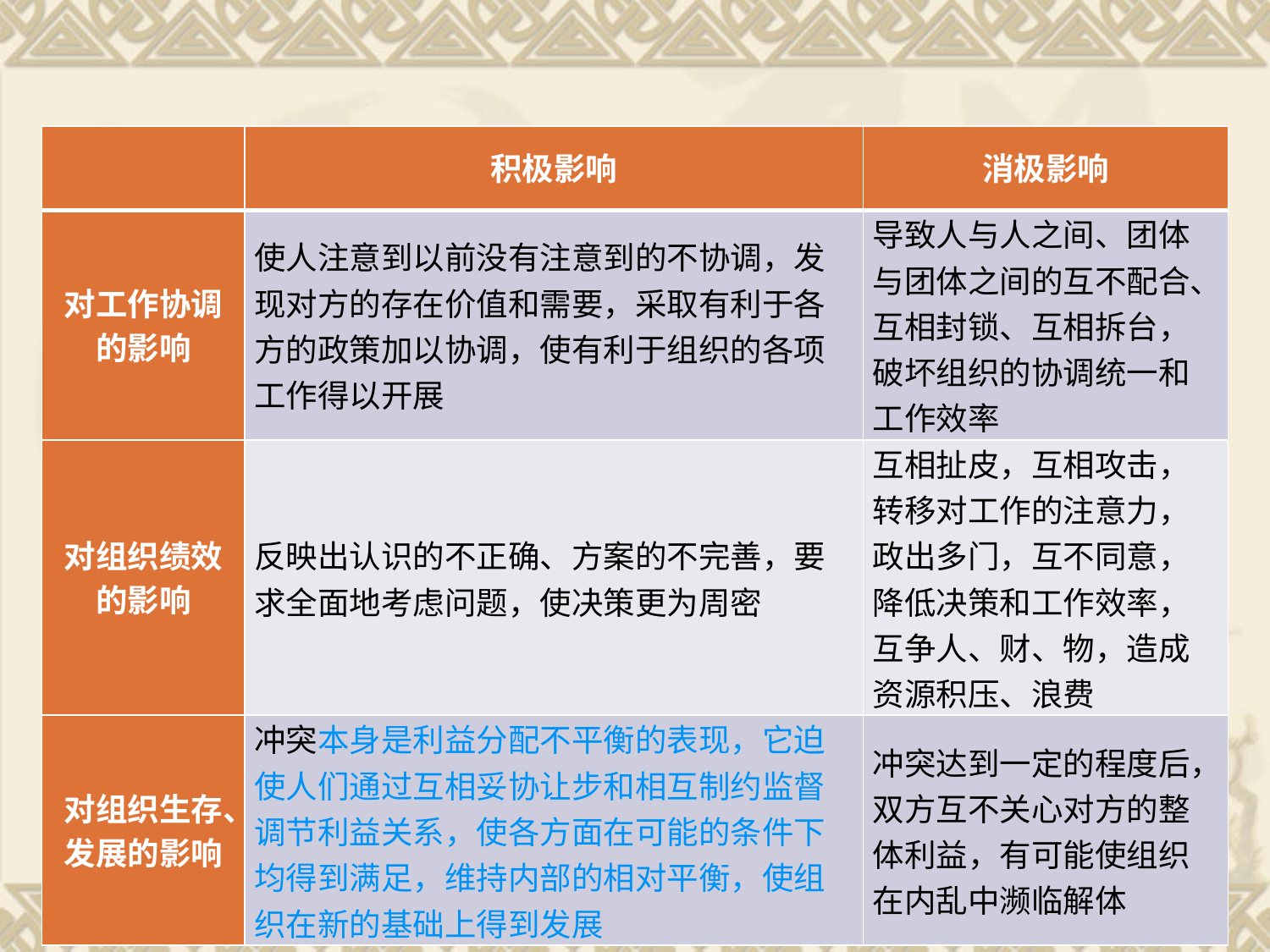

#
|  | 积极影响 | 消极影响 |
| --- | --- | --- |
| 对工作协调的影响 | 使人注意到以前没有注意到的不协调，发现对方的存在价值和需要，采取有利于各方的政策加以协调，使有利于组织的各项工作得以开展 | 导致人与人之间、团体与团体之间的互不配合、互相封锁、互相拆台，破坏组织的协调统一和工作效率 |
| 对组织绩效的影响 | 反映出认识的不正确、方案的不完善，要求全面地考虑问题，使决策更为周密 | 互相扯皮，互相攻击，转移对工作的注意力，政出多门，互不同意，降低决策和工作效率，互争人、财、物，造成资源积压、浪费 |
| 对组织生存、发展的影响 | 冲突本身是利益分配不平衡的表现，它迫使人们通过互相妥协让步和相互制约监督调节利益关系，使各方面在可能的条件下均得到满足，维持内部的相对平衡，使组织在新的基础上得到发展 | 冲突达到一定的程度后，双方互不关心对方的整体利益，有可能使组织在内乱中濒临解体 |